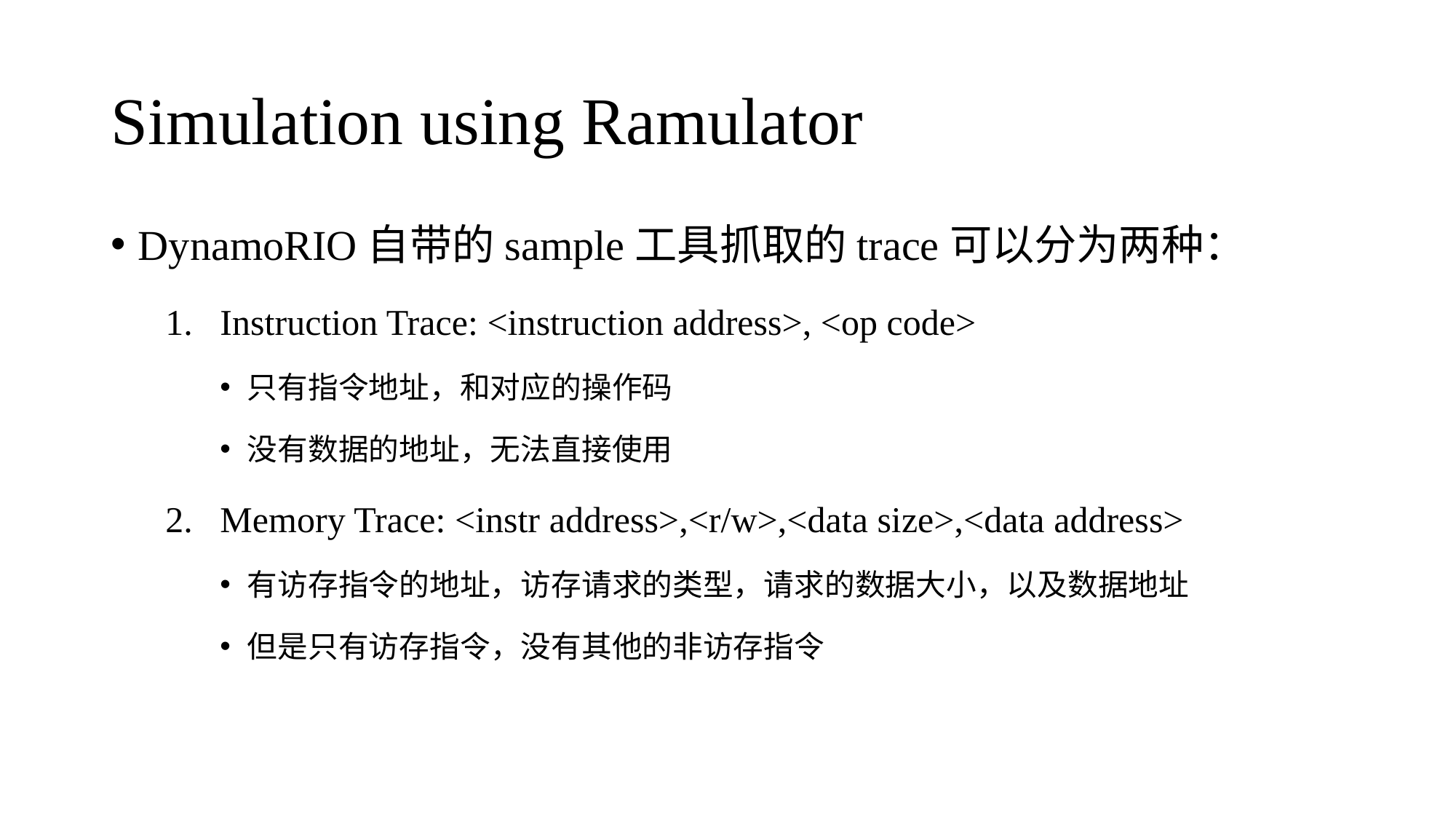

# Simulation using Ramulator
DynamoRIO自带的sample工具抓取的trace可以分为两种：
Instruction Trace: <instruction address>, <op code>
只有指令地址，和对应的操作码
没有数据的地址，无法直接使用
Memory Trace: <instr address>,<r/w>,<data size>,<data address>
有访存指令的地址，访存请求的类型，请求的数据大小，以及数据地址
但是只有访存指令，没有其他的非访存指令